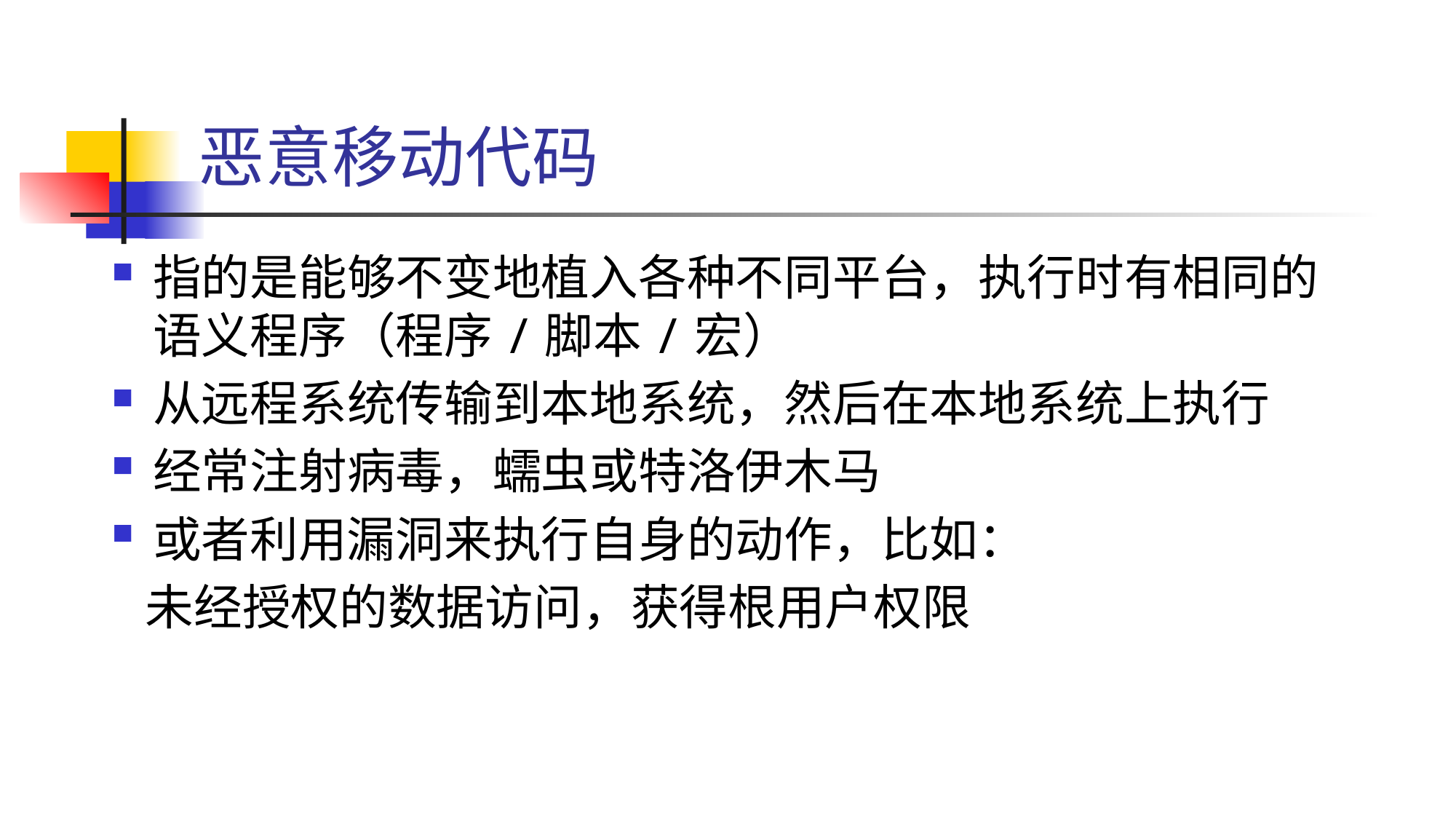

# 恶意移动代码
指的是能够不变地植入各种不同平台，执行时有相同的语义程序（程序/脚本/宏）
从远程系统传输到本地系统，然后在本地系统上执行
经常注射病毒，蠕虫或特洛伊木马
或者利用漏洞来执行自身的动作，比如：
  未经授权的数据访问，获得根用户权限